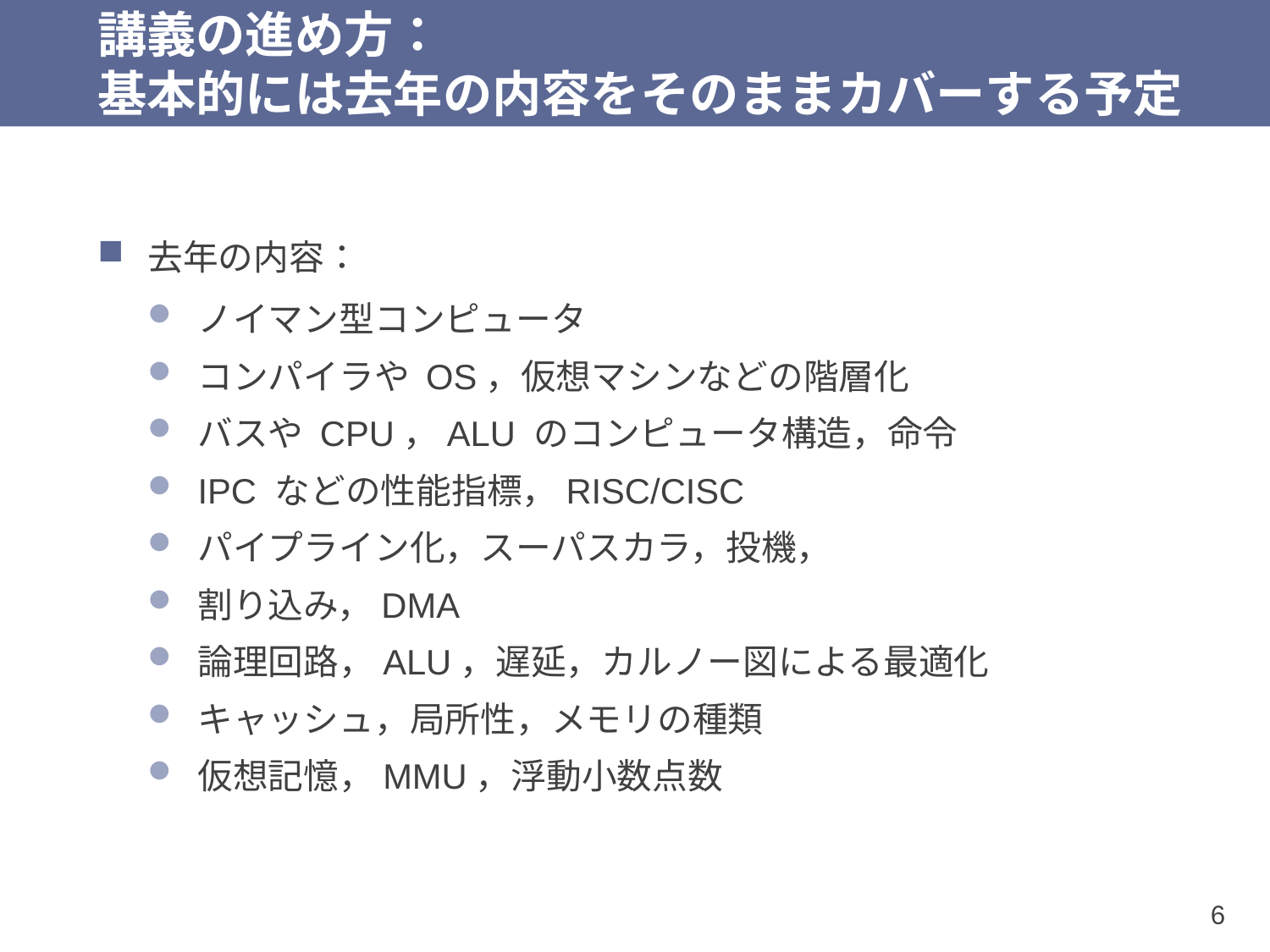

# 講義の進め方： 基本的には去年の内容をそのままカバーする予定
去年の内容：
ノイマン型コンピュータ
コンパイラや OS，仮想マシンなどの階層化
バスや CPU，ALU のコンピュータ構造，命令
IPC などの性能指標，RISC/CISC
パイプライン化，スーパスカラ，投機，
割り込み，DMA
論理回路，ALU，遅延，カルノー図による最適化
キャッシュ，局所性，メモリの種類
仮想記憶，MMU，浮動小数点数